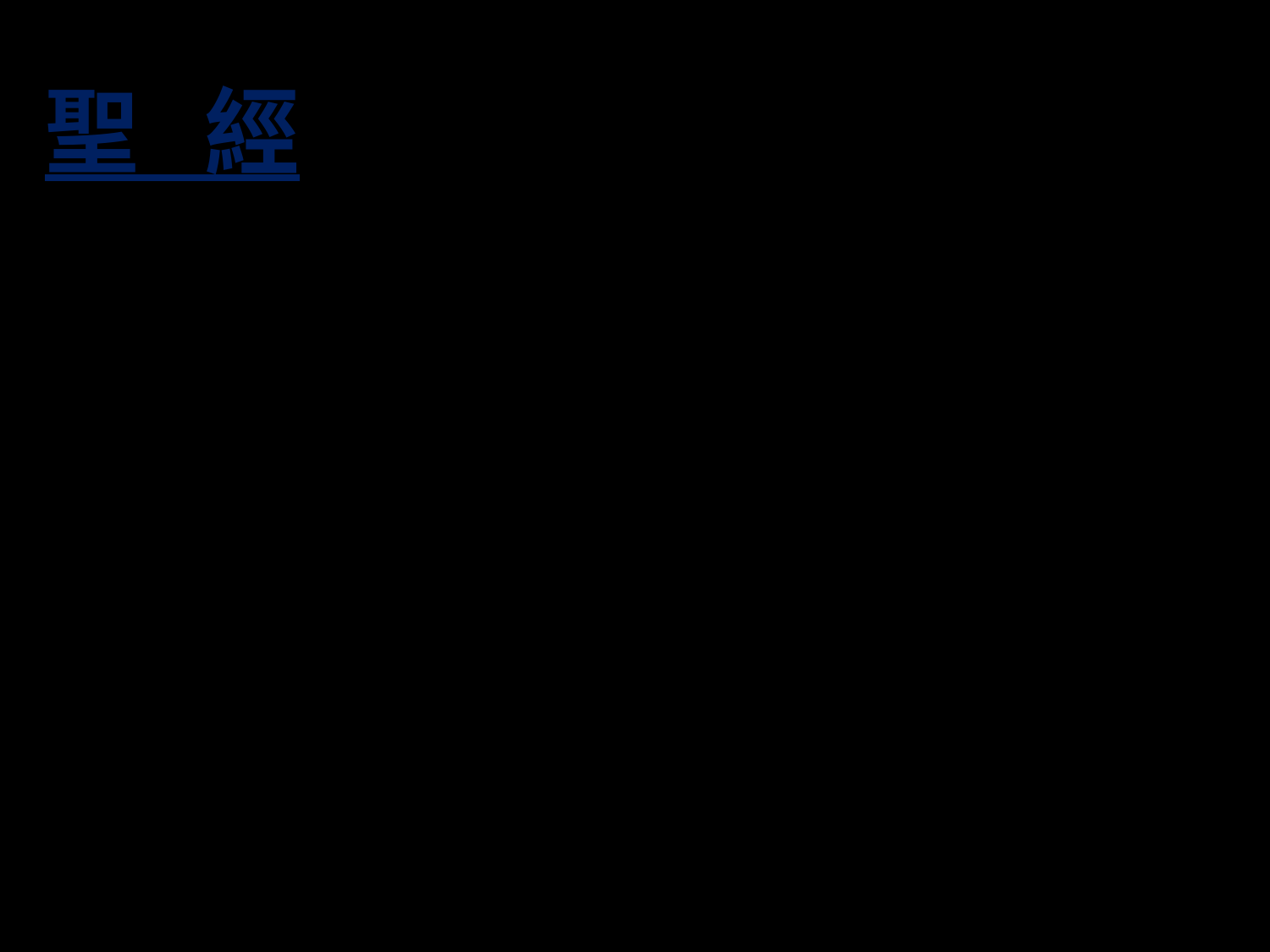

聖   經
為著耶和華的慈愛，及伊對世間人
所行的奇事願人攏謳咾伊。願怹佇
百姓的會中尊伊做高，佇長老的坐
位謳咾伊！伊互江河變做曠野，互
水泉變做乾燥的地，伊互肥地變鹹
的地；攏是因為徛起佇遐的人的罪
惡。
 <詩篇 107 : 31 - 43>